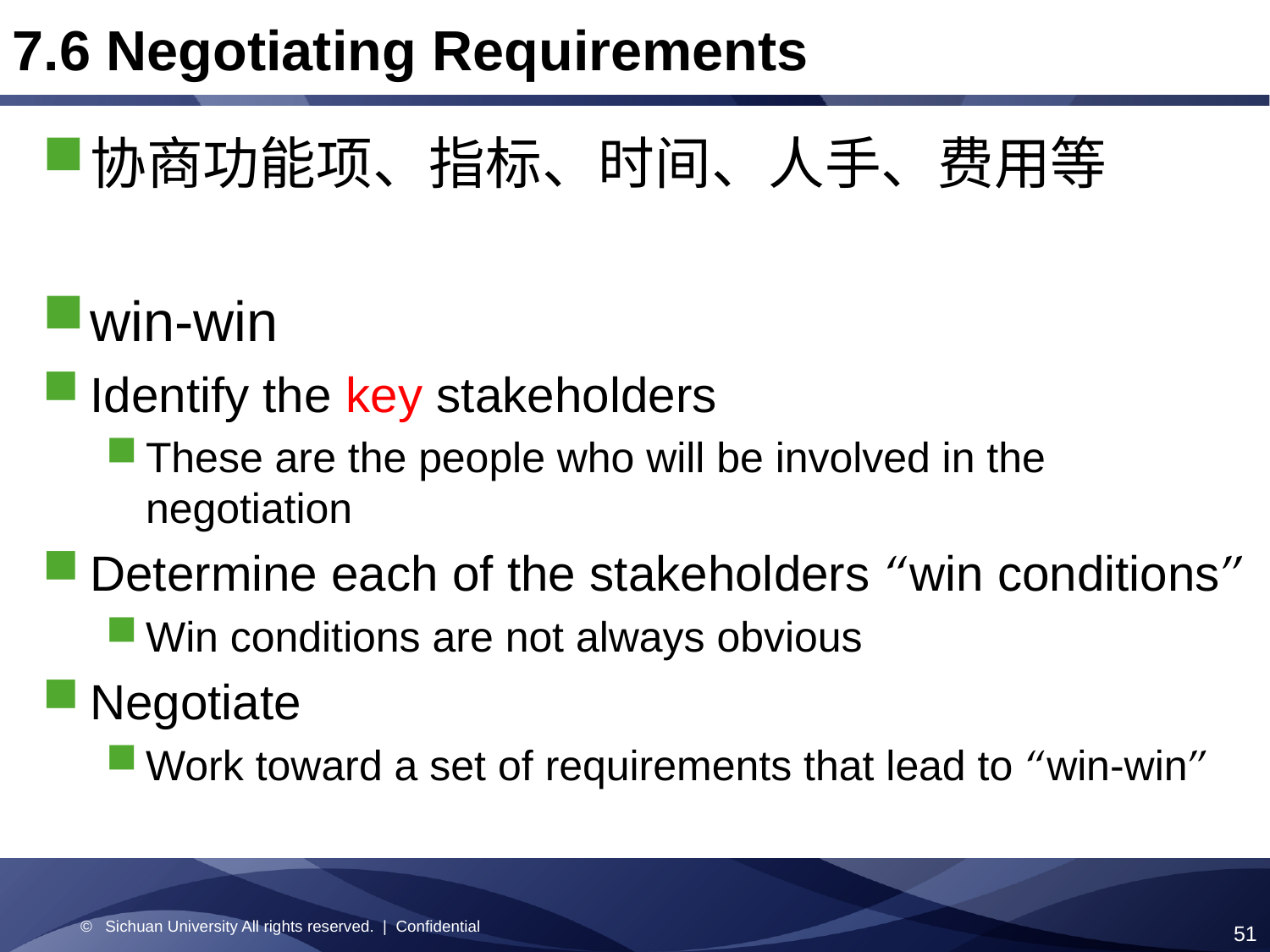

7.6 Negotiating Requirements
协商功能项、指标、时间、人手、费用等

win-win
Identify the key stakeholders
These are the people who will be involved in the negotiation
Determine each of the stakeholders “win conditions”
Win conditions are not always obvious
Negotiate
Work toward a set of requirements that lead to “win-win”
©   Sichuan University All rights reserved.  |  Confidential
51